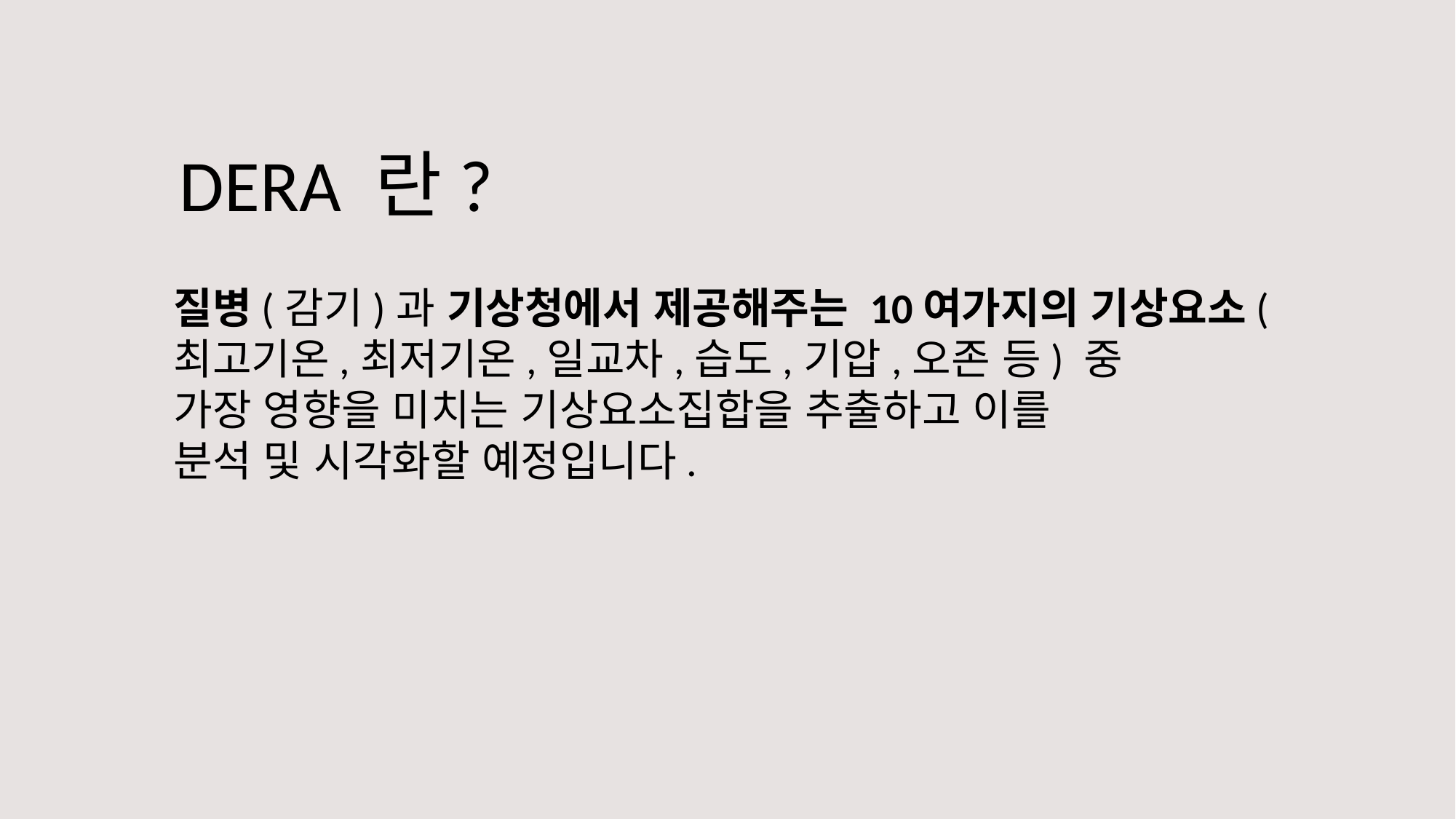

DERA 란?
질병(감기)과 기상청에서 제공해주는 10여가지의 기상요소(최고기온,최저기온,일교차,습도,기압,오존 등) 중
가장 영향을 미치는 기상요소집합을 추출하고 이를
분석 및 시각화할 예정입니다.